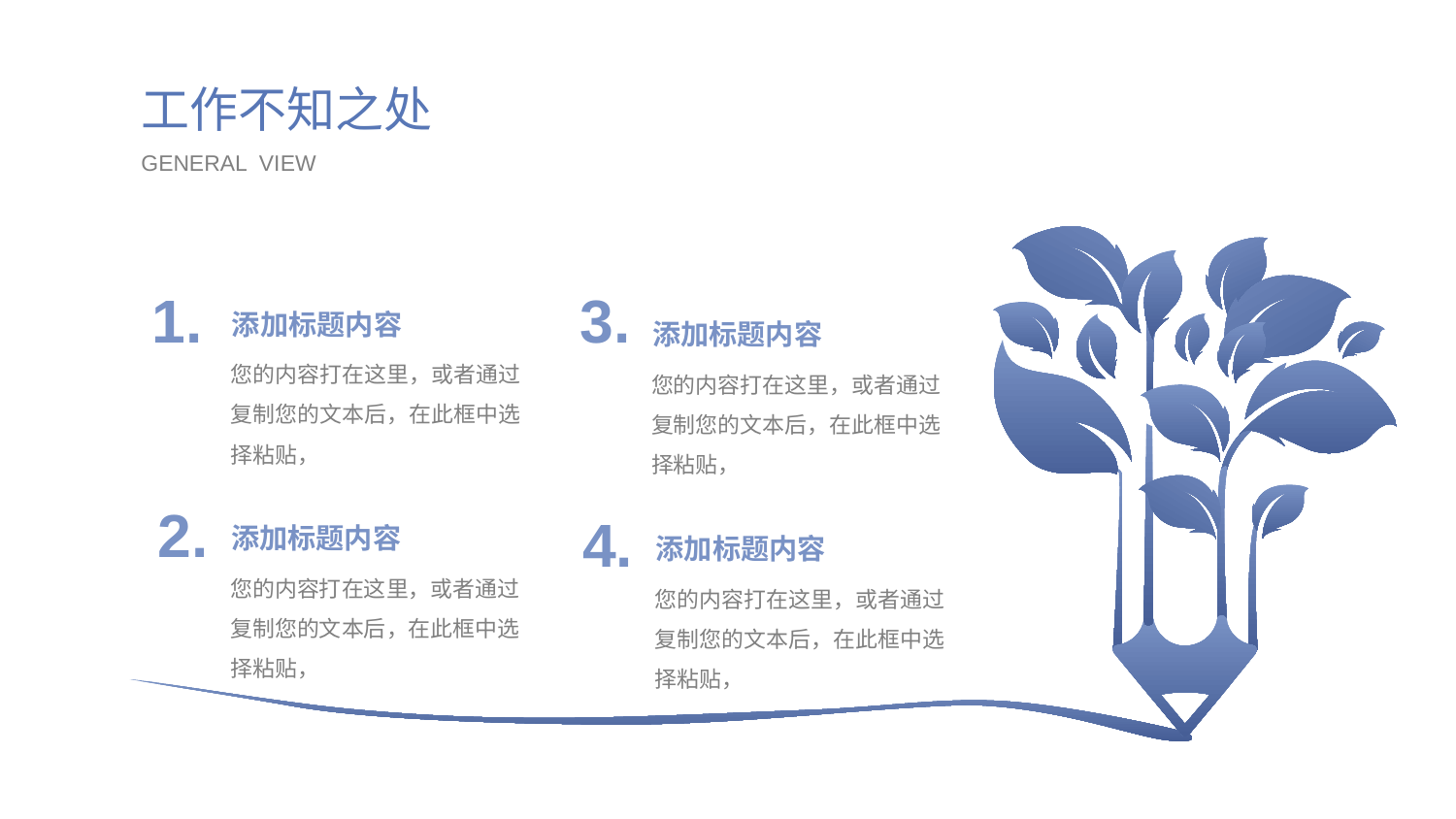

工作不知之处
GENERAL  VIEW

1.
3.
添加标题内容
添加标题内容
您的内容打在这里，或者通过复制您的文本后，在此框中选择粘贴，
您的内容打在这里，或者通过复制您的文本后，在此框中选择粘贴，
2.
4.
添加标题内容
添加标题内容
您的内容打在这里，或者通过复制您的文本后，在此框中选择粘贴，
您的内容打在这里，或者通过复制您的文本后，在此框中选择粘贴，